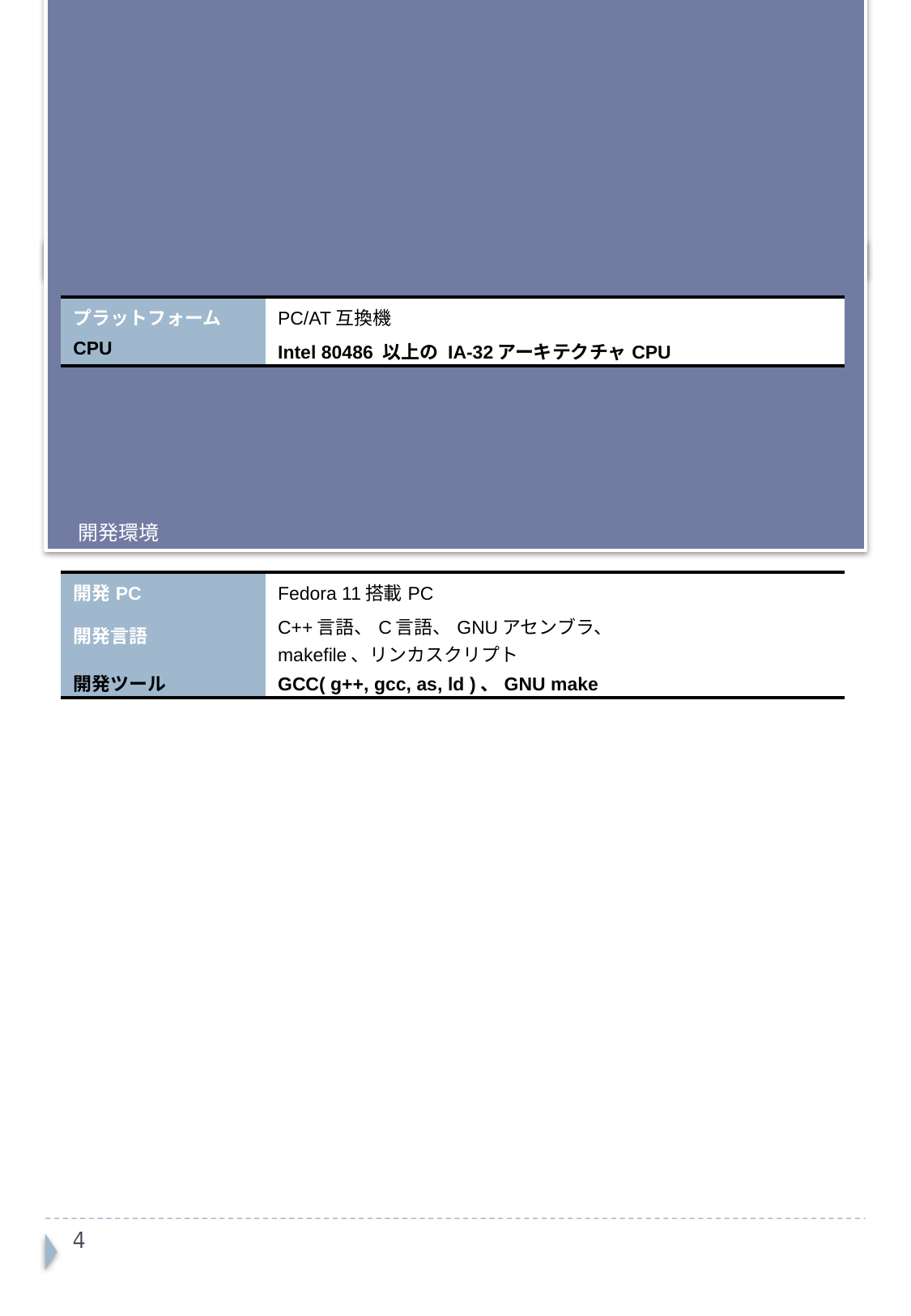

# 動作環境・開発環境
　動作環境
| プラットフォーム | PC/AT互換機 |
| --- | --- |
| CPU | Intel 80486 以上の IA-32アーキテクチャCPU |
　開発環境
| 開発PC | Fedora 11搭載PC |
| --- | --- |
| 開発言語 | C++言語、C言語、GNUアセンブラ、 makefile、リンカスクリプト |
| 開発ツール | GCC( g++, gcc, as, ld )、GNU make |
4